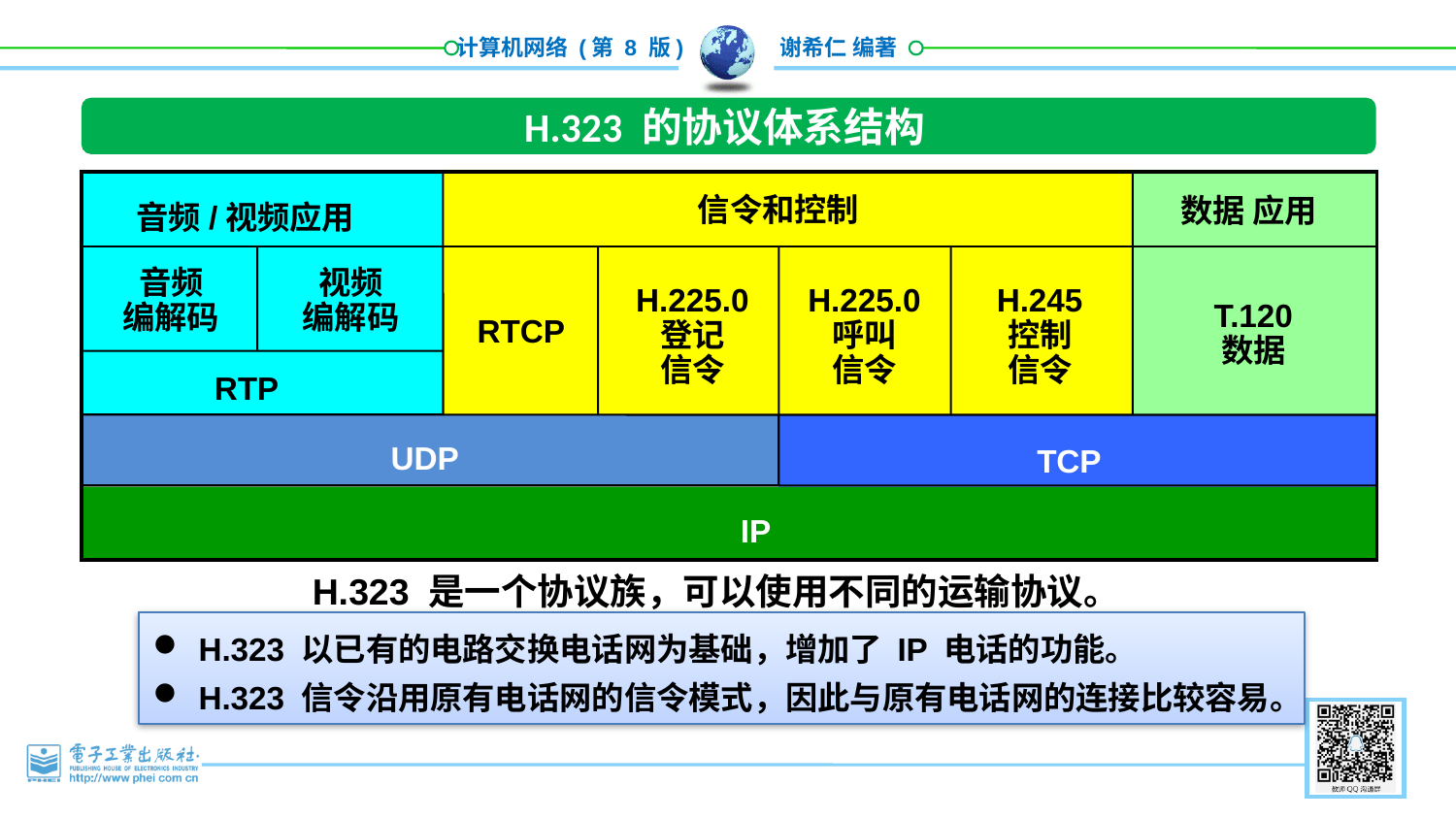

H.323 的协议体系结构

信令和控制
数据 应用
音频/视频应用

音频
编解码
视频
编解码
H.245
控制
信令
H.225.0
登记
信令
H.225.0
呼叫
信令
T.120
数据
RTCP

RTP

UDP
TCP

IP
H.323 是一个协议族，可以使用不同的运输协议。
H.323 以已有的电路交换电话网为基础，增加了 IP 电话的功能。
H.323 信令沿用原有电话网的信令模式，因此与原有电话网的连接比较容易。